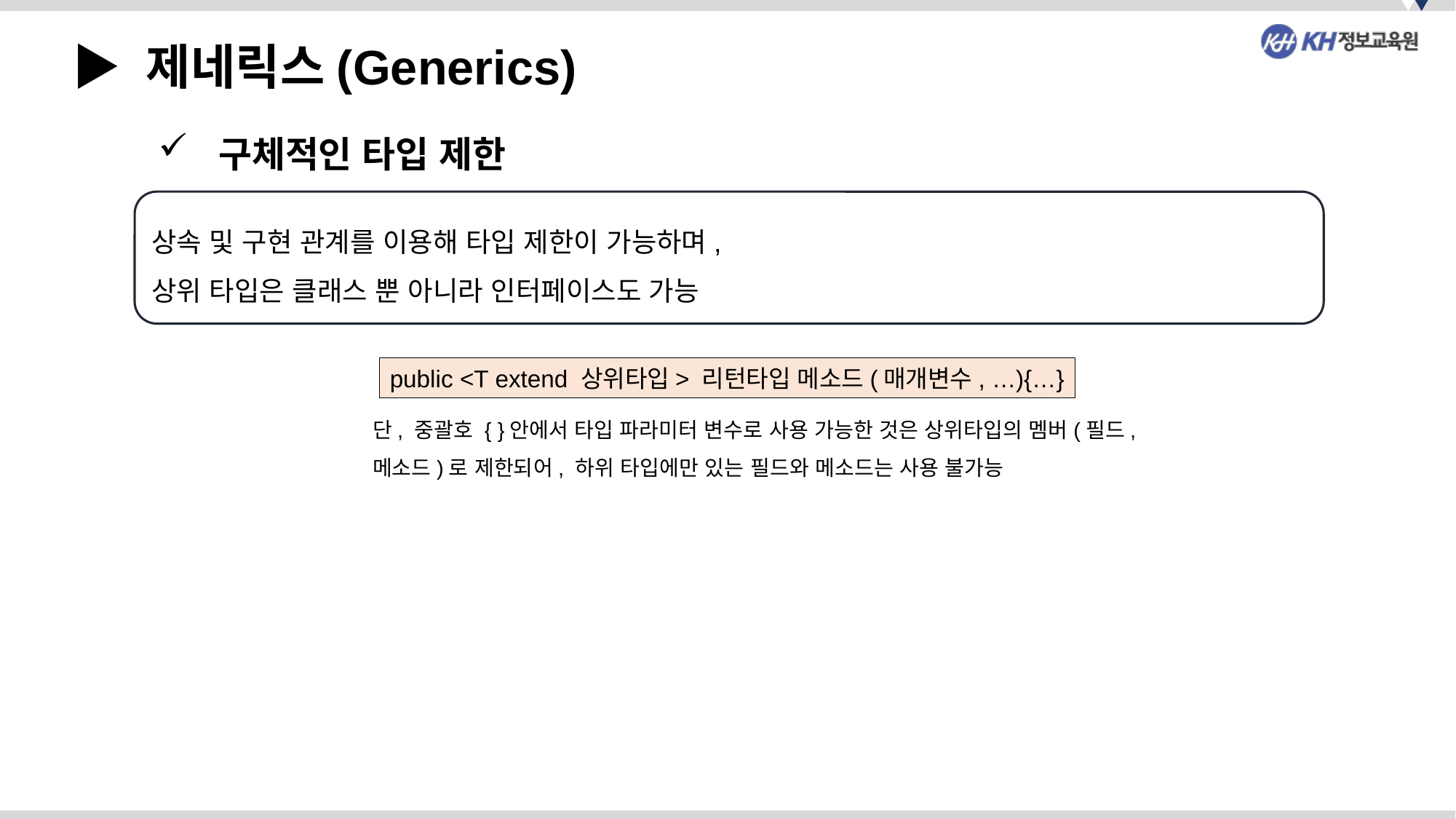

▶ 제네릭스(Generics)
 구체적인 타입 제한
상속 및 구현 관계를 이용해 타입 제한이 가능하며,
상위 타입은 클래스 뿐 아니라 인터페이스도 가능
public <T extend 상위타입> 리턴타입 메소드(매개변수, …){…}
단, 중괄호 { }안에서 타입 파라미터 변수로 사용 가능한 것은 상위타입의 멤버(필드, 메소드)로 제한되어, 하위 타입에만 있는 필드와 메소드는 사용 불가능